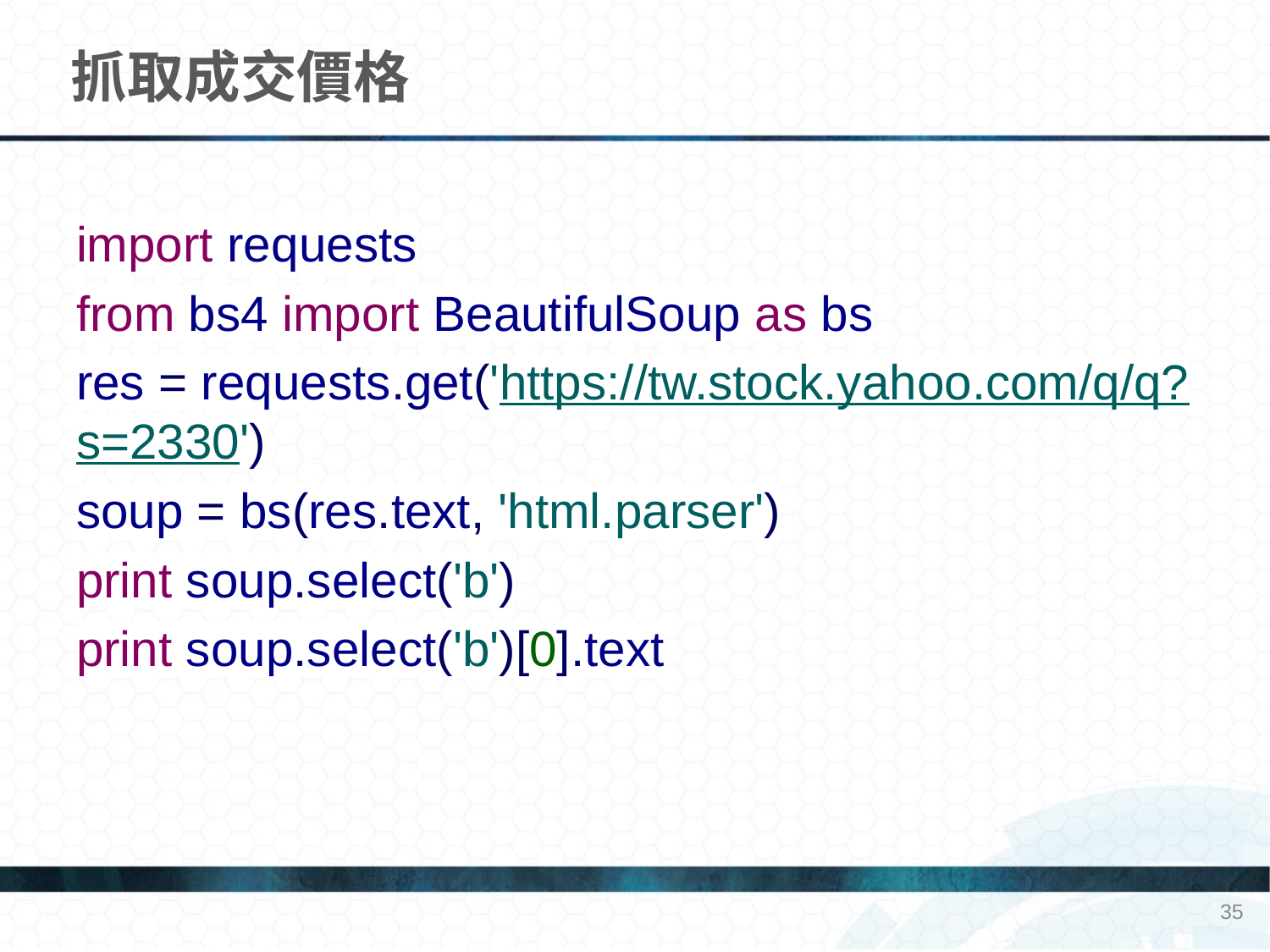

# 抓取成交價格
import requests
from bs4 import BeautifulSoup as bs
res = requests.get('https://tw.stock.yahoo.com/q/q?s=2330')
soup = bs(res.text, 'html.parser')
print soup.select('b')
print soup.select('b')[0].text
35